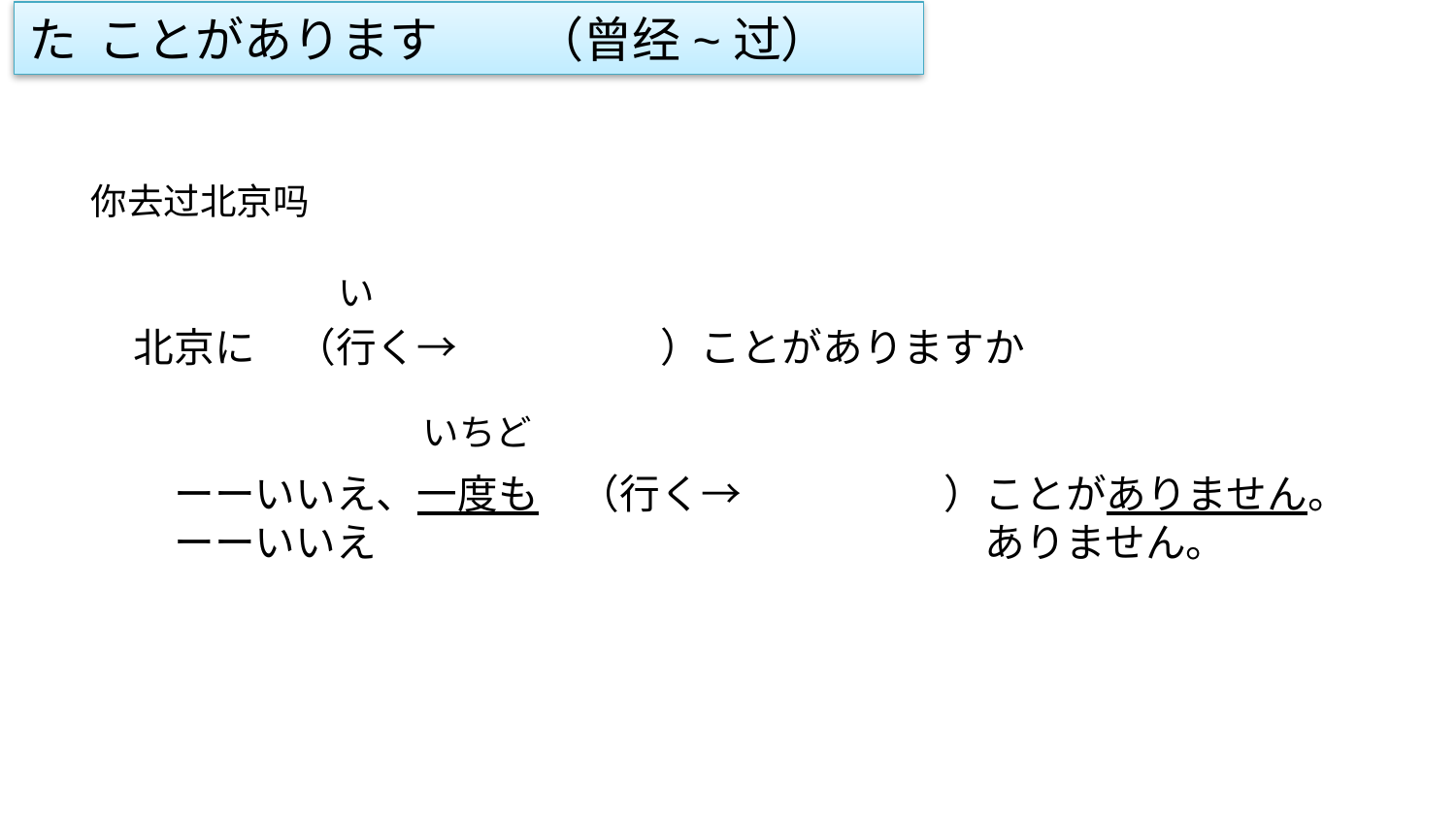

た  ことがあります　　（曾经~过）
你去过北京吗
い
北京に　（行く→　　　　　）ことがありますか

　ーーいいえ、一度も　（行く→　　　　　）ことがありません。
　ーーいいえ　　　　　　　　　　　　　　　ありません。
いちど